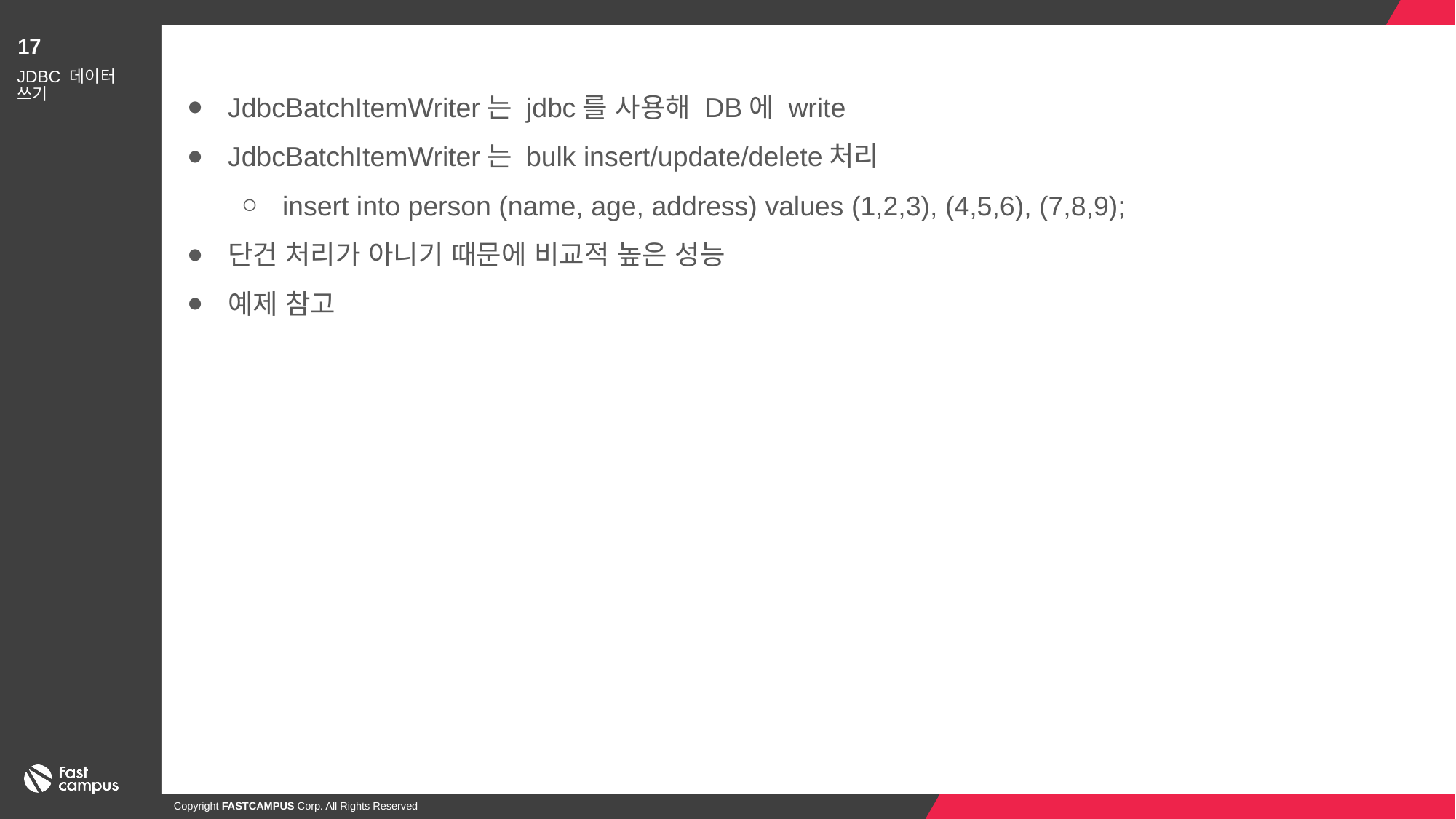

17
JdbcBatchItemWriter는 jdbc를 사용해 DB에 write
JdbcBatchItemWriter는 bulk insert/update/delete처리
insert into person (name, age, address) values (1,2,3), (4,5,6), (7,8,9);
단건 처리가 아니기 때문에 비교적 높은 성능
예제 참고
JDBC 데이터 쓰기